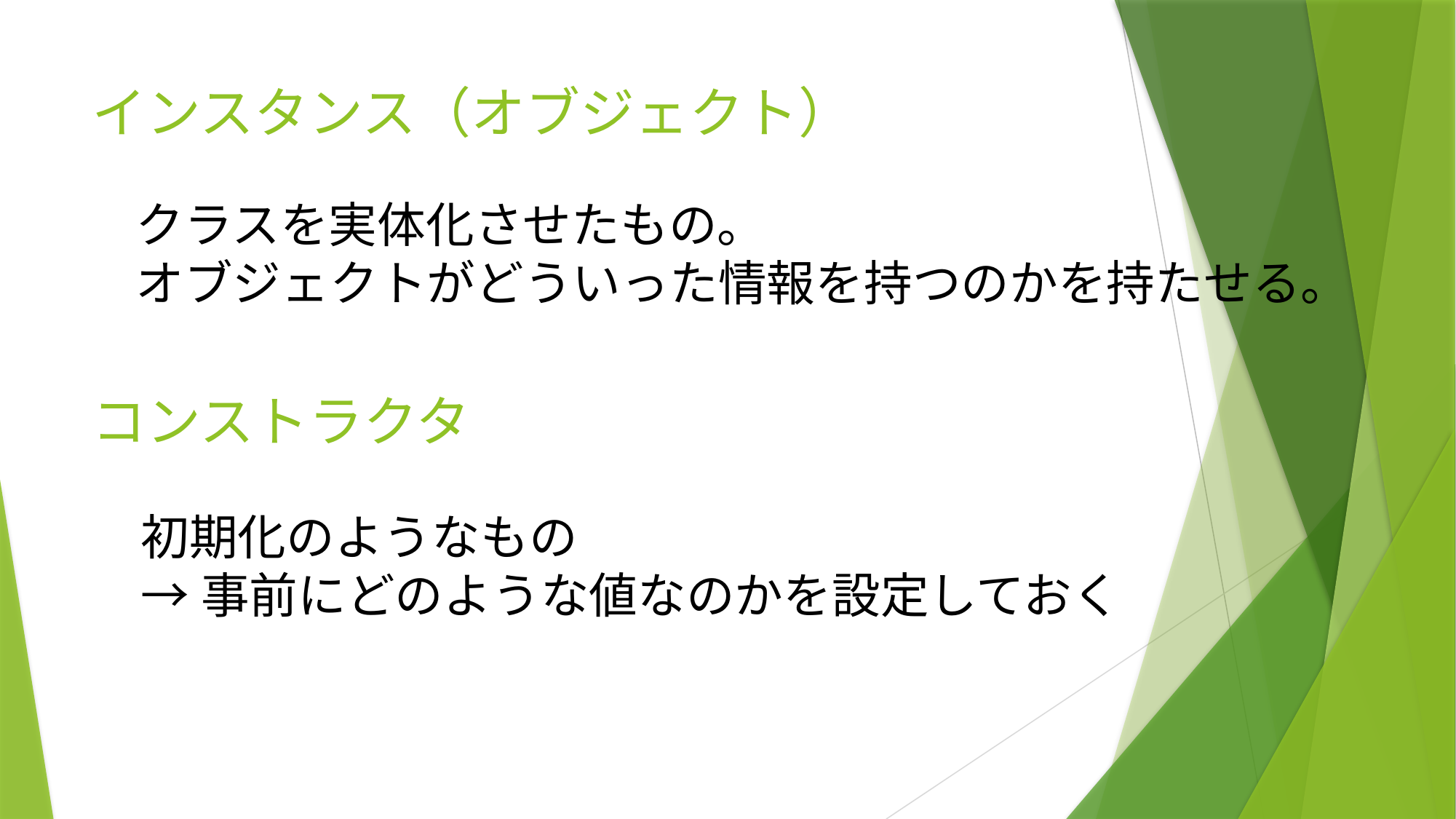

# インスタンス（オブジェクト）
クラスを実体化させたもの。
オブジェクトがどういった情報を持つのかを持たせる。
コンストラクタ
初期化のようなもの
→事前にどのような値なのかを設定しておく